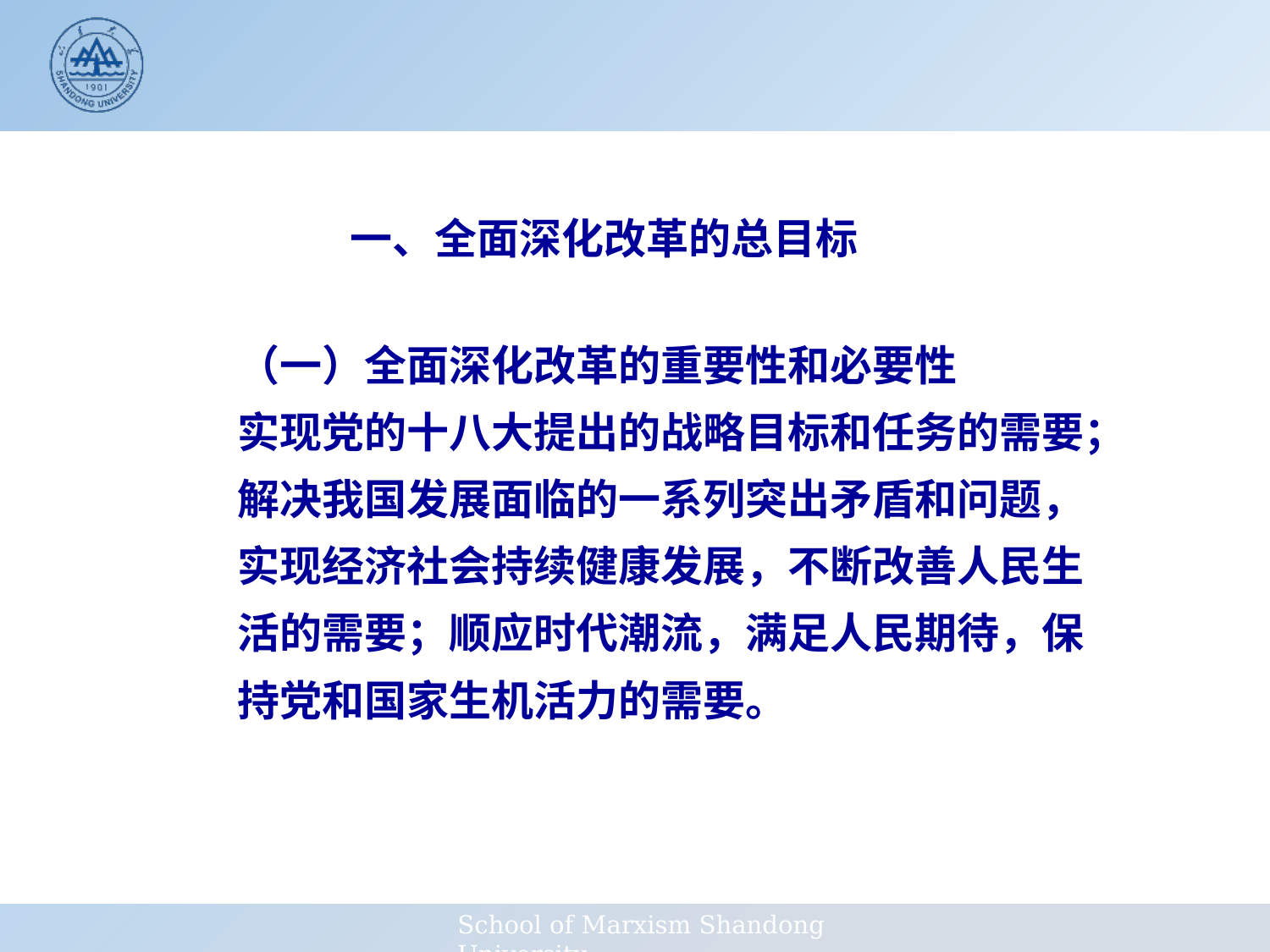

一、全面深化改革的总目标
（一）全面深化改革的重要性和必要性
实现党的十八大提出的战略目标和任务的需要；解决我国发展面临的一系列突出矛盾和问题，实现经济社会持续健康发展，不断改善人民生活的需要；顺应时代潮流，满足人民期待，保持党和国家生机活力的需要。